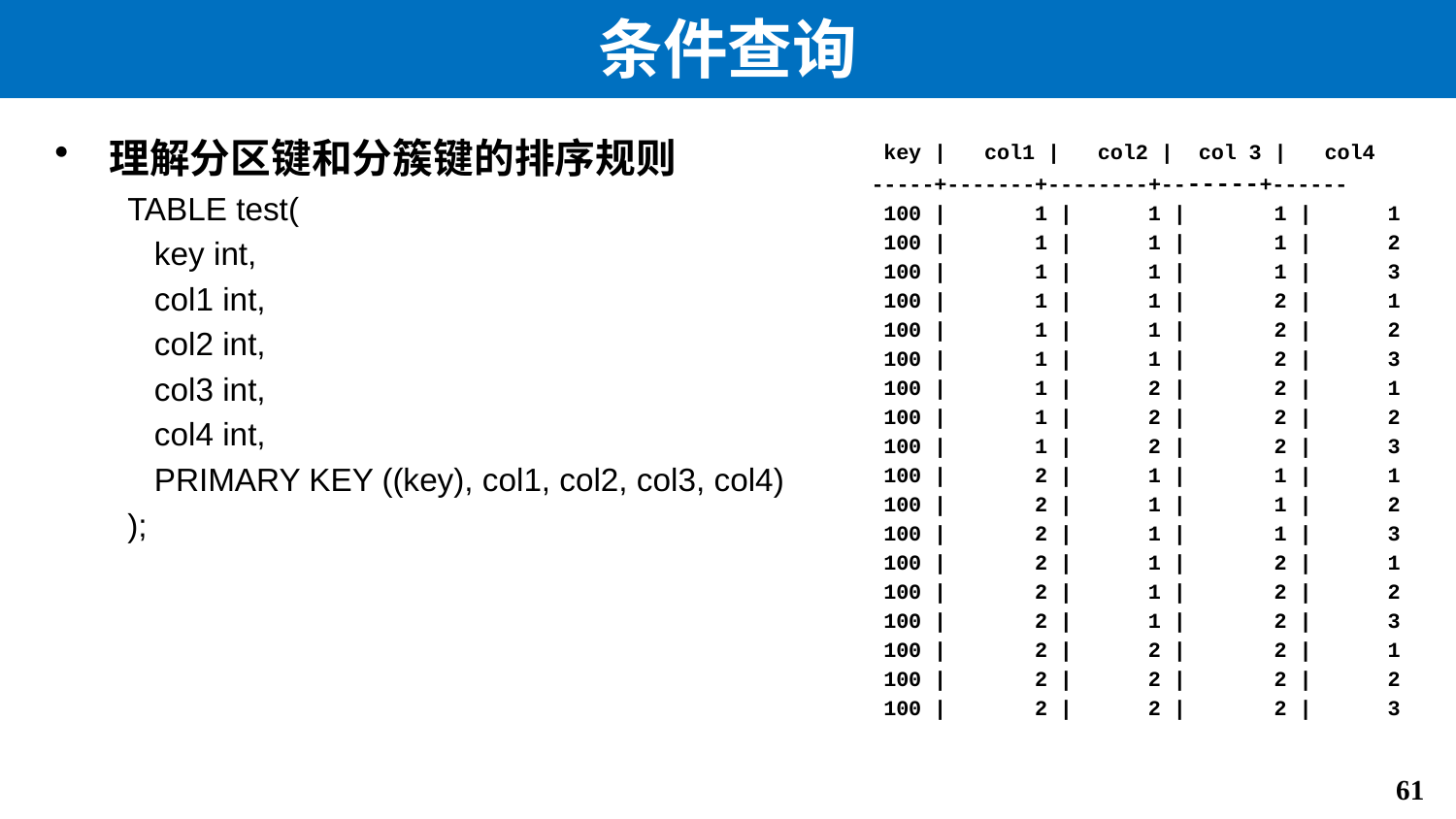

# 条件查询
理解分区键和分簇键的排序规则
TABLE test(
   key int,
   col1 int,
   col2 int,
   col3 int,
   col4 int,
   PRIMARY KEY ((key), col1, col2, col3, col4)
);

 key |   col1 |   col2 |  col 3 |   col4
-----+-------+--------+-------+------
 100 |       1 |      1 |       1 |      1
 100 |       1 |      1 |       1 |      2
 100 |       1 |      1 |       1 |      3
 100 |       1 |      1 |       2 |      1
 100 |       1 |      1 |       2 |      2
 100 |       1 |      1 |       2 |      3
 100 |       1 |      2 |       2 |      1
 100 |       1 |      2 |       2 |      2
 100 |       1 |      2 |       2 |      3
 100 |       2 |      1 |       1 |      1
 100 |       2 |      1 |       1 |      2
 100 |       2 |      1 |       1 |      3
 100 |       2 |      1 |       2 |      1
 100 |       2 |      1 |       2 |      2
 100 |       2 |      1 |       2 |      3
 100 |       2 |      2 |       2 |      1
 100 |       2 |      2 |       2 |      2
 100 |       2 |      2 |       2 |      3